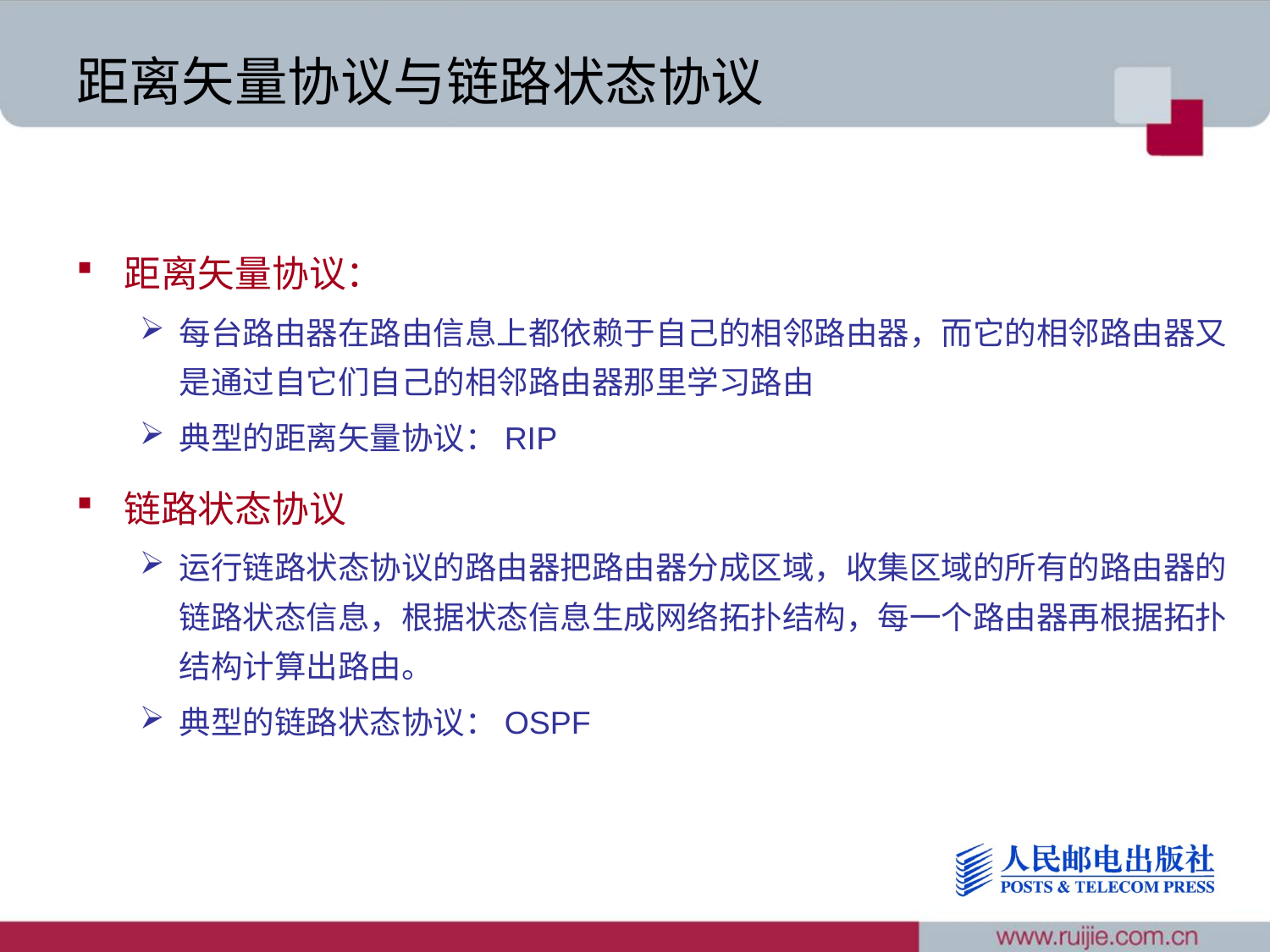

# 距离矢量协议与链路状态协议
距离矢量协议：
每台路由器在路由信息上都依赖于自己的相邻路由器，而它的相邻路由器又是通过自它们自己的相邻路由器那里学习路由
典型的距离矢量协议：RIP
链路状态协议
运行链路状态协议的路由器把路由器分成区域，收集区域的所有的路由器的链路状态信息，根据状态信息生成网络拓扑结构，每一个路由器再根据拓扑结构计算出路由。
典型的链路状态协议：OSPF